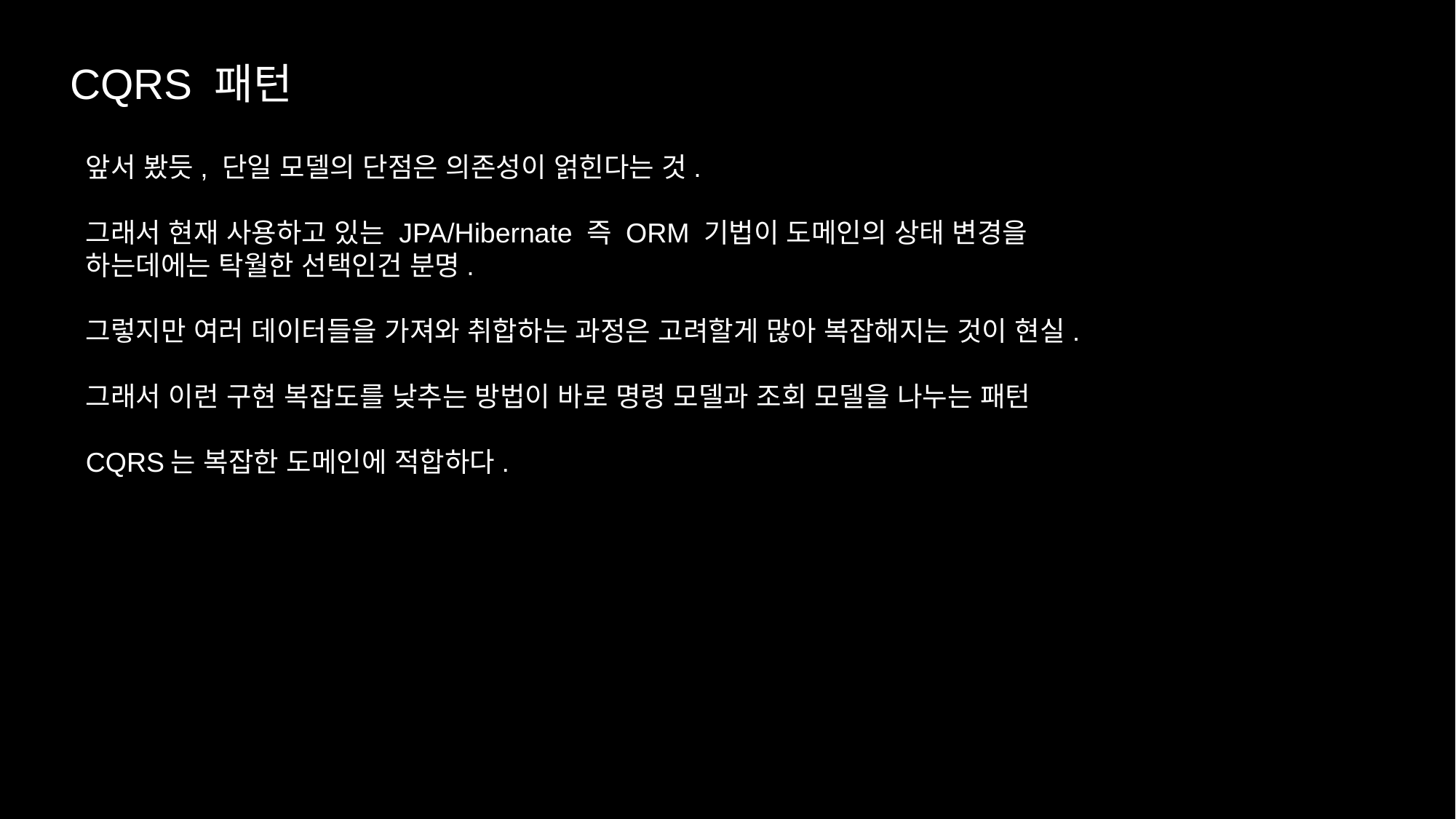

CQRS 패턴
앞서 봤듯, 단일 모델의 단점은 의존성이 얽힌다는 것.

그래서 현재 사용하고 있는 JPA/Hibernate 즉 ORM 기법이 도메인의 상태 변경을 하는데에는 탁월한 선택인건 분명.

그렇지만 여러 데이터들을 가져와 취합하는 과정은 고려할게 많아 복잡해지는 것이 현실.

그래서 이런 구현 복잡도를 낮추는 방법이 바로 명령 모델과 조회 모델을 나누는 패턴

CQRS는 복잡한 도메인에 적합하다.